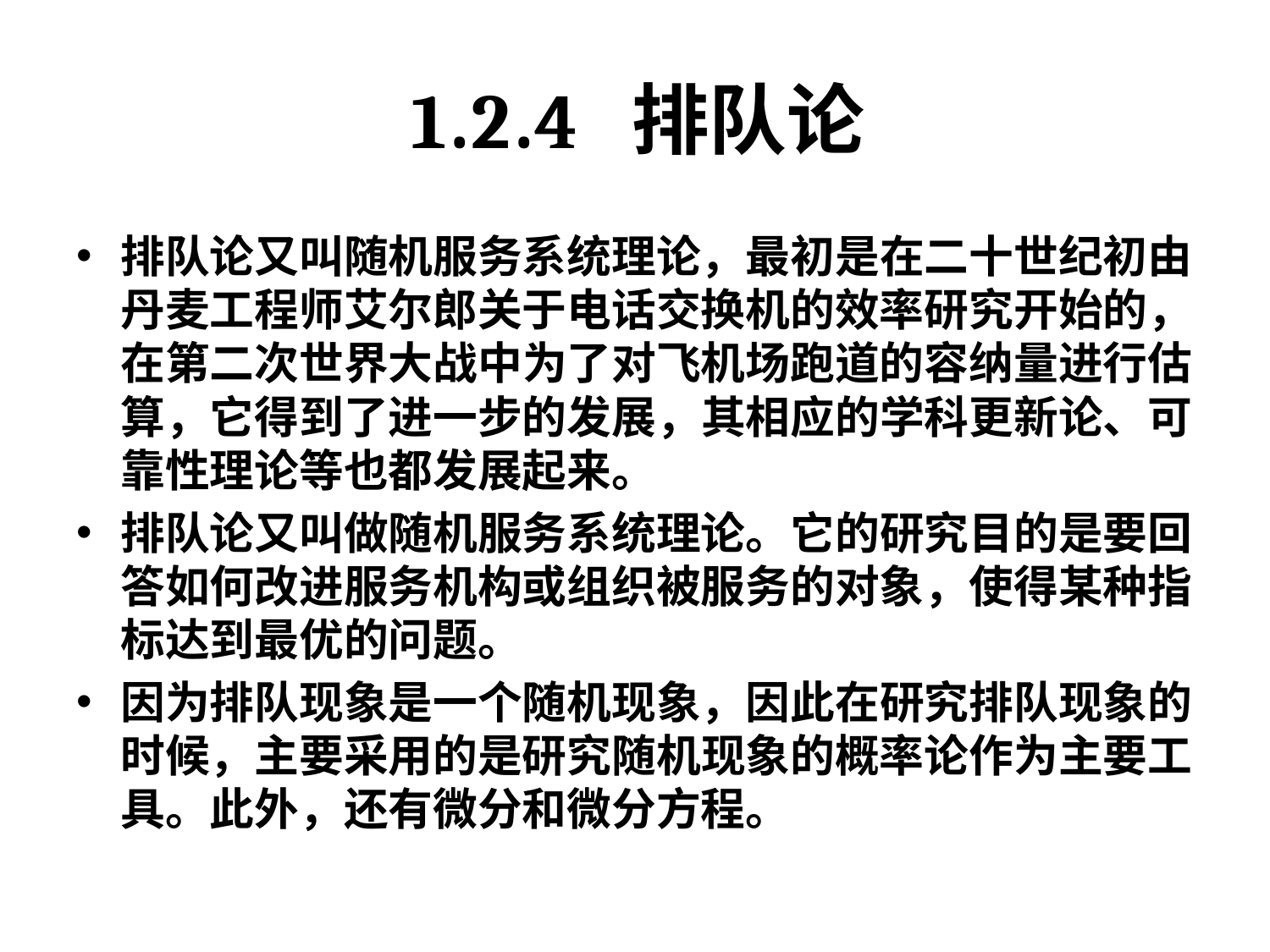

# 1.2.4  排队论
排队论又叫随机服务系统理论，最初是在二十世纪初由丹麦工程师艾尔郎关于电话交换机的效率研究开始的，在第二次世界大战中为了对飞机场跑道的容纳量进行估算，它得到了进一步的发展，其相应的学科更新论、可靠性理论等也都发展起来。
排队论又叫做随机服务系统理论。它的研究目的是要回答如何改进服务机构或组织被服务的对象，使得某种指标达到最优的问题。
因为排队现象是一个随机现象，因此在研究排队现象的时候，主要采用的是研究随机现象的概率论作为主要工具。此外，还有微分和微分方程。